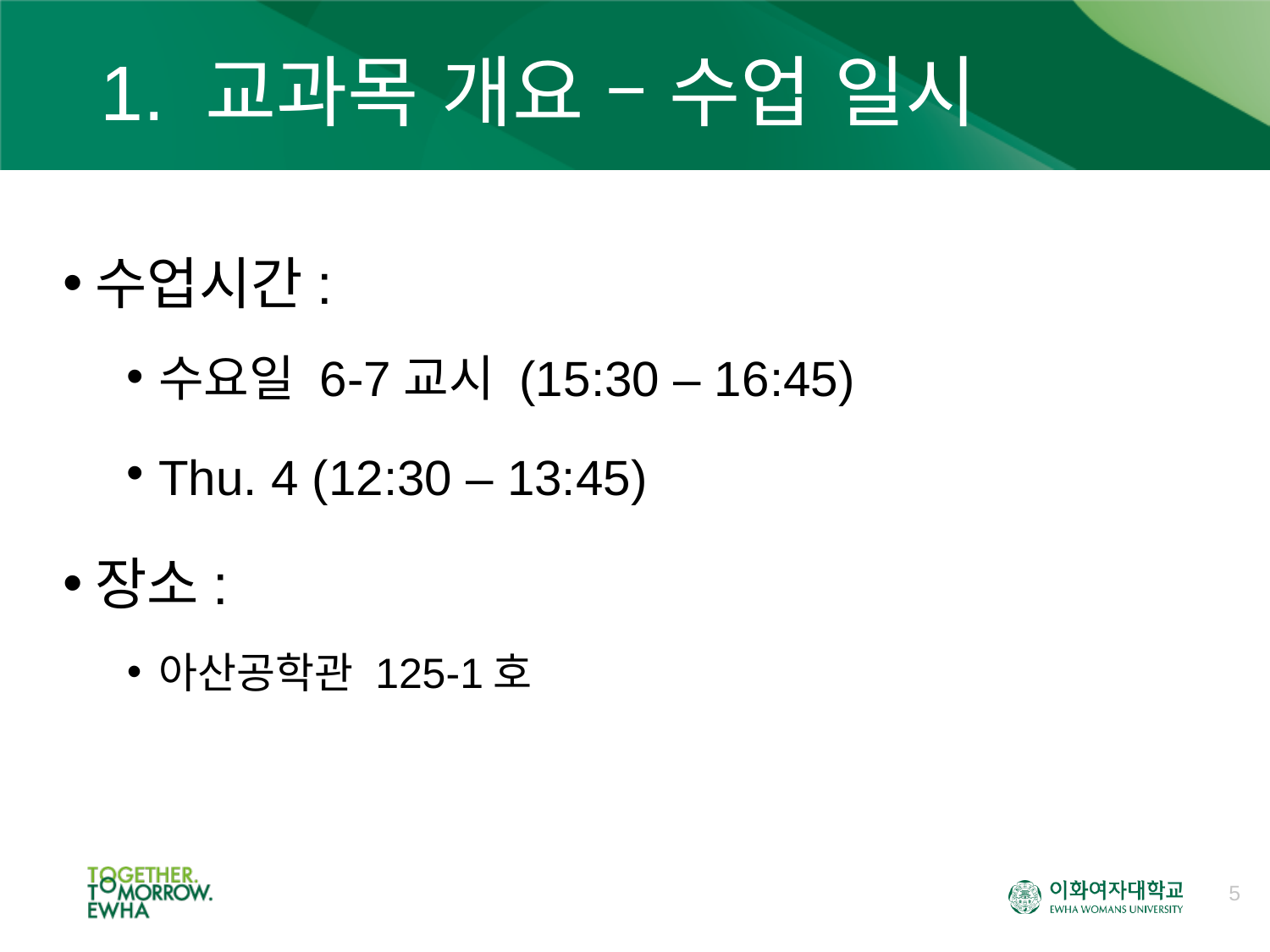

# 1. 교과목 개요 – 수업 일시
수업시간:
수요일 6-7교시 (15:30 – 16:45)
Thu. 4 (12:30 – 13:45)
장소:
아산공학관 125-1호
5